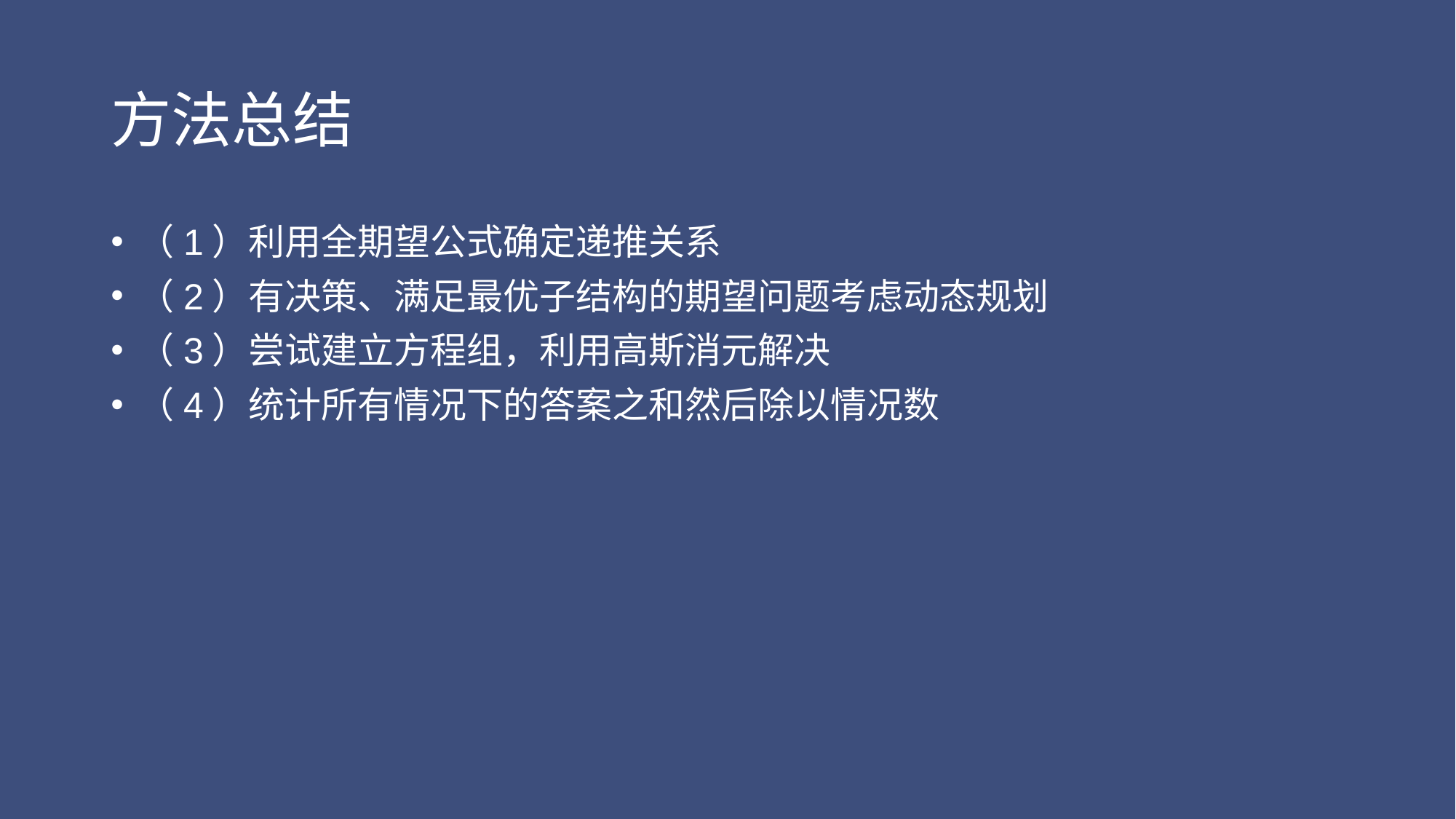

# 方法总结
（1）利用全期望公式确定递推关系
（2）有决策、满足最优子结构的期望问题考虑动态规划
（3）尝试建立方程组，利用高斯消元解决
（4）统计所有情况下的答案之和然后除以情况数